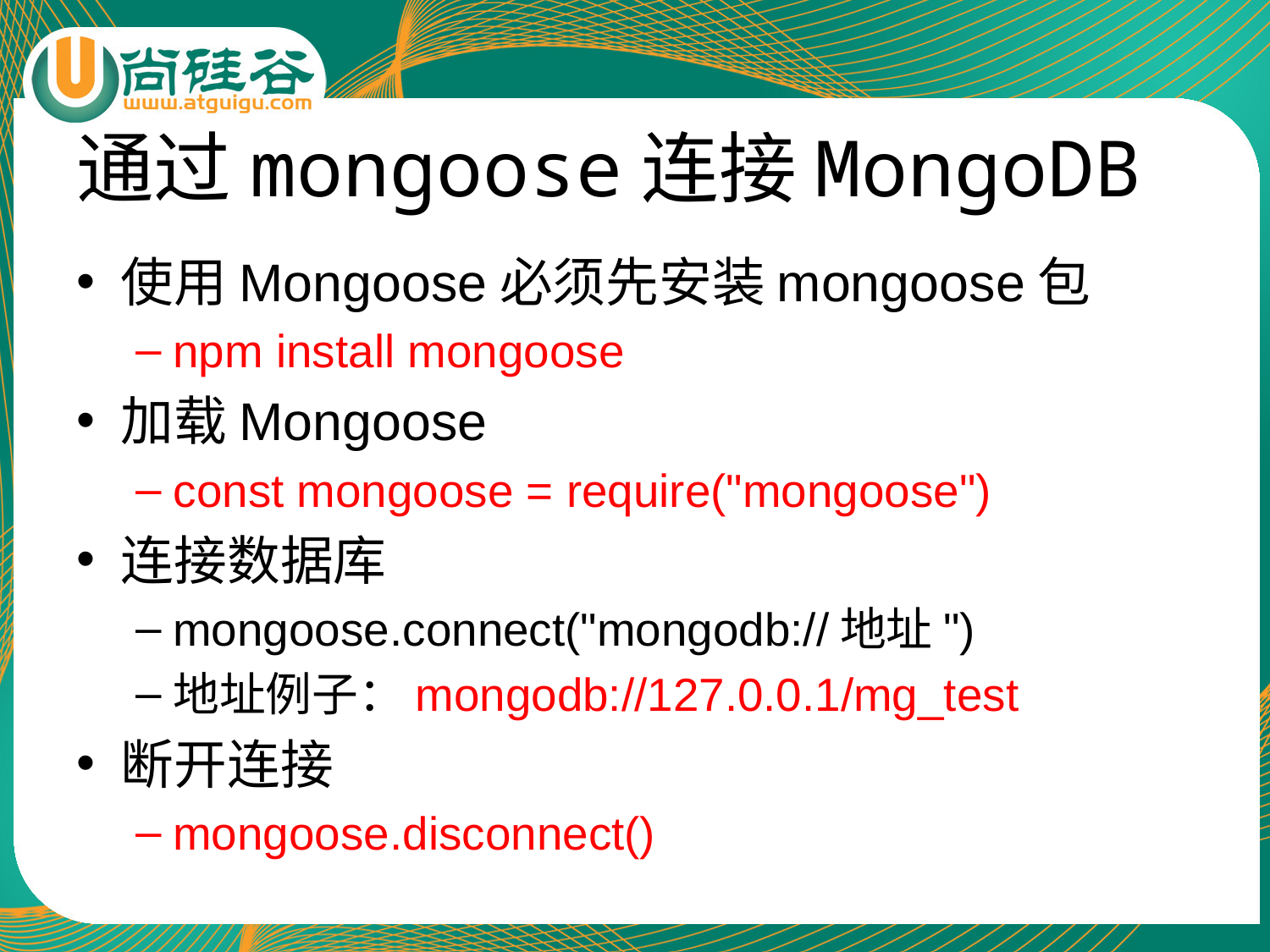

# 通过mongoose连接MongoDB
使用Mongoose必须先安装mongoose包
npm install mongoose
加载Mongoose
const mongoose = require("mongoose")
连接数据库
mongoose.connect("mongodb://地址")
地址例子：mongodb://127.0.0.1/mg_test
断开连接
mongoose.disconnect()